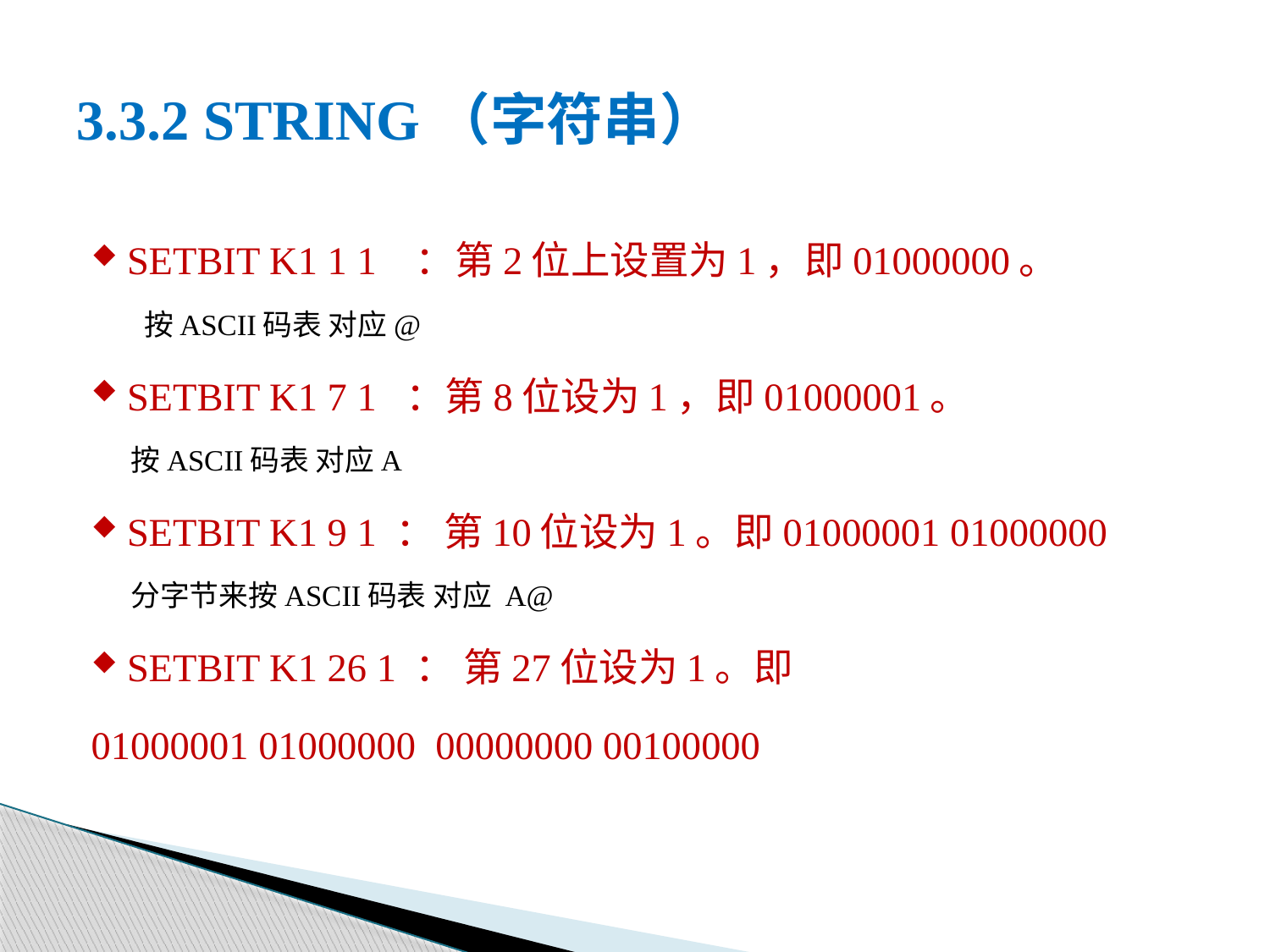

# 3.3.2 STRING（字符串）
SETBIT K1 1 1   ：第2位上设置为1，即01000000。
 按ASCII码表 对应@
SETBIT K1 7 1  ：第8位设为1，即01000001。
按ASCII码表 对应A
SETBIT K1 9 1 ： 第10位设为1。即01000001 01000000
分字节来按ASCII码表 对应 A@
SETBIT K1 26 1 ： 第27位设为1。即
01000001 01000000  00000000 00100000